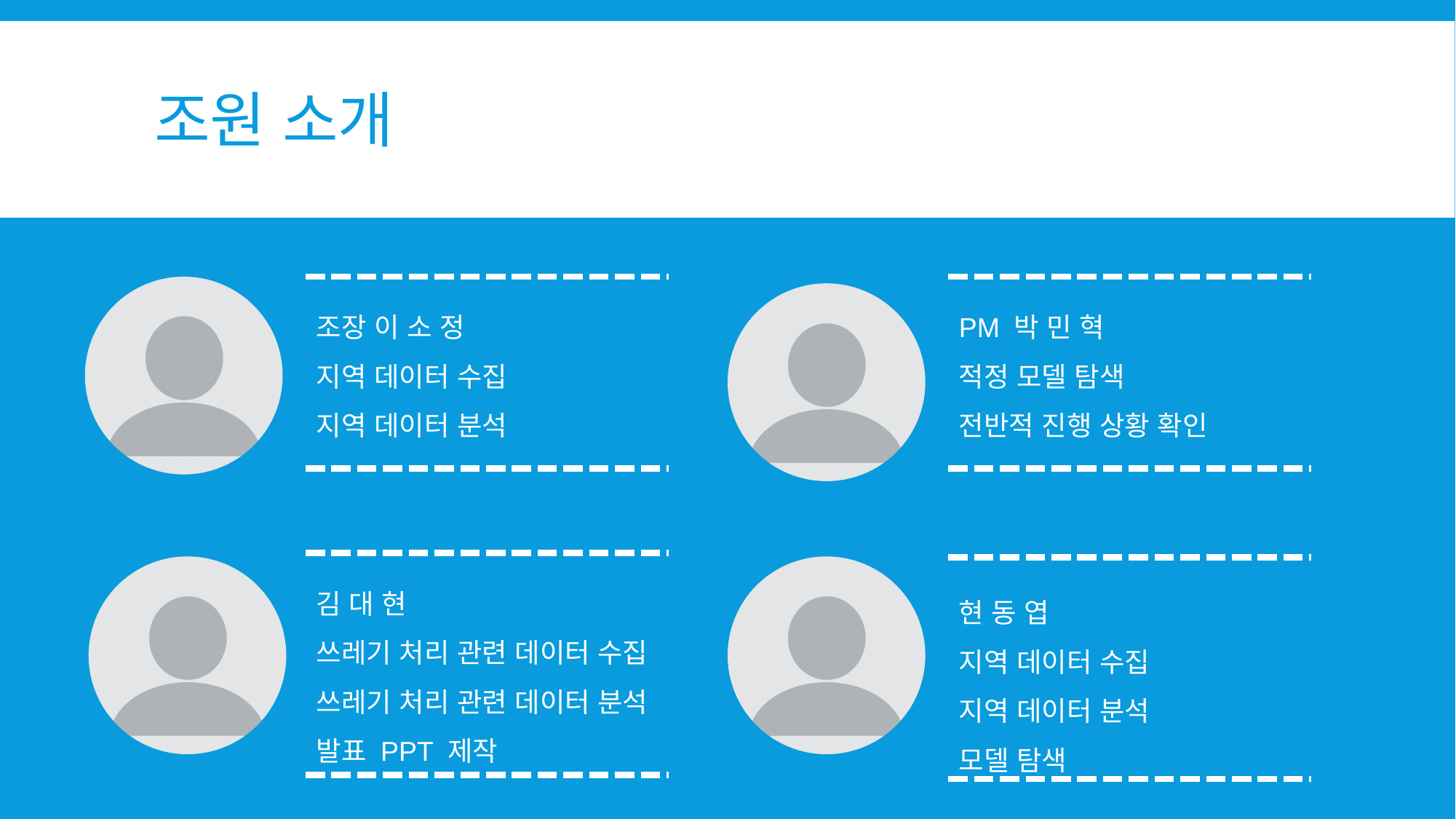

# 조원 소개

조장 이 소 정
지역 데이터 수집
지역 데이터 분석
PM 박 민 혁
적정 모델 탐색
전반적 진행 상황 확인

김 대 현
쓰레기 처리 관련 데이터 수집
쓰레기 처리 관련 데이터 분석
발표 PPT 제작
현 동 엽
지역 데이터 수집
지역 데이터 분석
모델 탐색